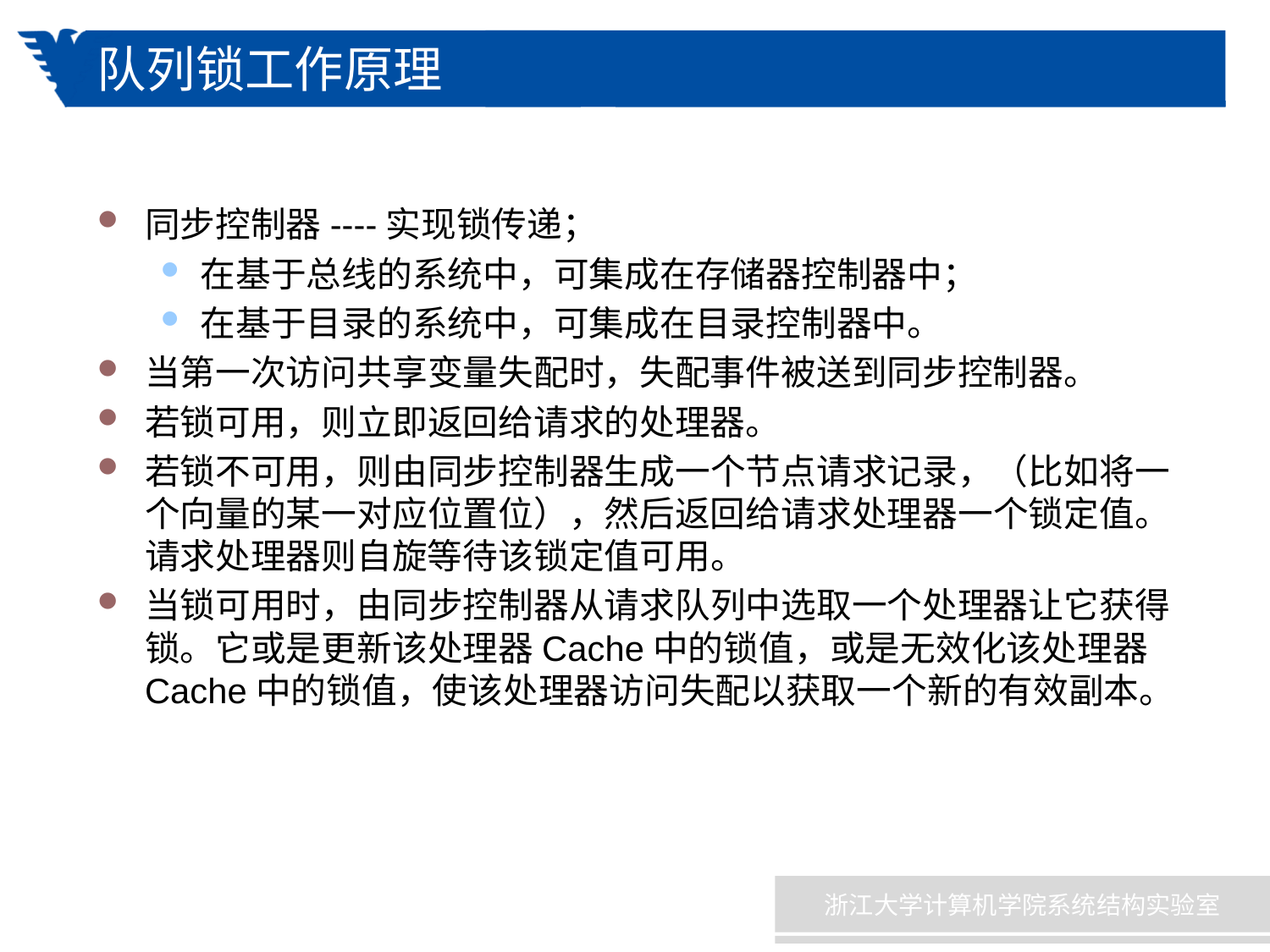

# 队列锁工作原理
同步控制器----实现锁传递；
在基于总线的系统中，可集成在存储器控制器中；
在基于目录的系统中，可集成在目录控制器中。
当第一次访问共享变量失配时，失配事件被送到同步控制器。
若锁可用，则立即返回给请求的处理器。
若锁不可用，则由同步控制器生成一个节点请求记录，（比如将一个向量的某一对应位置位），然后返回给请求处理器一个锁定值。请求处理器则自旋等待该锁定值可用。
当锁可用时，由同步控制器从请求队列中选取一个处理器让它获得锁。它或是更新该处理器Cache中的锁值，或是无效化该处理器Cache中的锁值，使该处理器访问失配以获取一个新的有效副本。